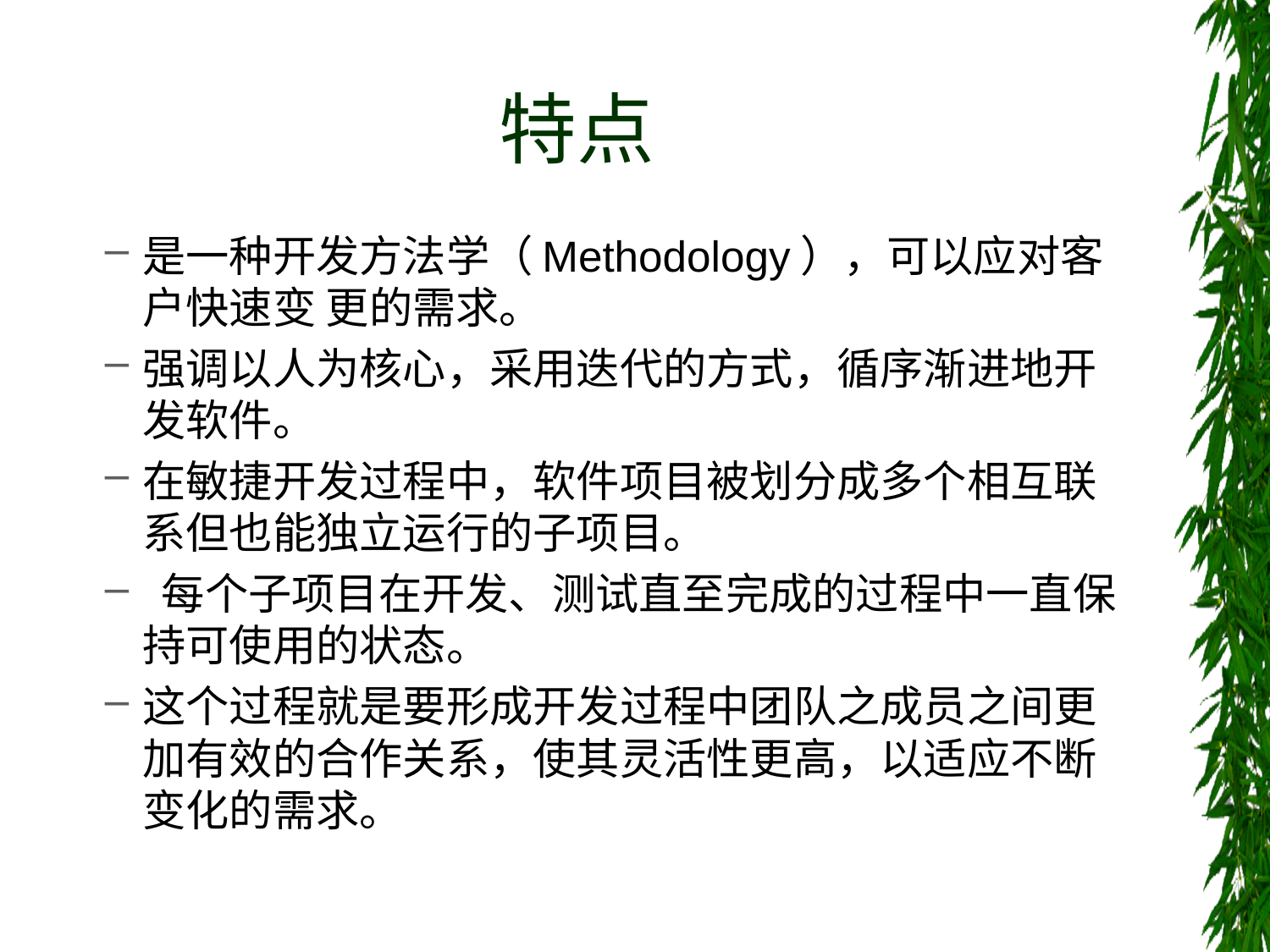

# 特点
是一种开发方法学（Methodology），可以应对客户快速变 更的需求。
强调以人为核心，采用迭代的方式，循序渐进地开发软件。
在敏捷开发过程中，软件项目被划分成多个相互联系但也能独立运行的子项目。
 每个子项目在开发、测试直至完成的过程中一直保持可使用的状态。
这个过程就是要形成开发过程中团队之成员之间更加有效的合作关系，使其灵活性更高，以适应不断变化的需求。